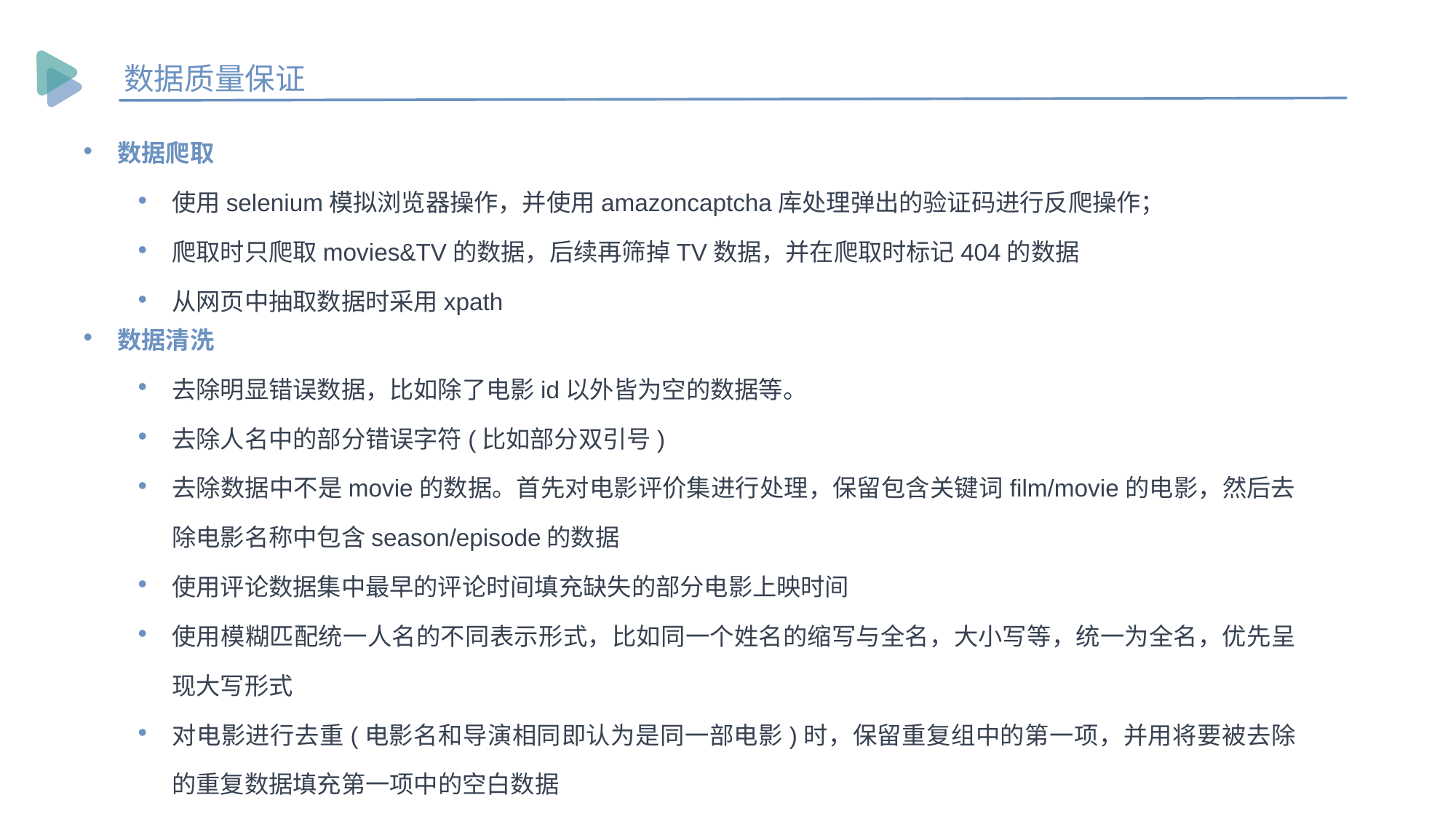

数据质量保证

数据爬取
使用selenium模拟浏览器操作，并使用amazoncaptcha库处理弹出的验证码进行反爬操作；
爬取时只爬取movies&TV的数据，后续再筛掉TV数据，并在爬取时标记404的数据
从网页中抽取数据时采用xpath

数据清洗
去除明显错误数据，比如除了电影id以外皆为空的数据等。
去除人名中的部分错误字符(比如部分双引号)
去除数据中不是movie的数据。首先对电影评价集进行处理，保留包含关键词film/movie的电影，然后去除电影名称中包含season/episode的数据
使用评论数据集中最早的评论时间填充缺失的部分电影上映时间
使用模糊匹配统一人名的不同表示形式，比如同一个姓名的缩写与全名，大小写等，统一为全名，优先呈现大写形式
对电影进行去重(电影名和导演相同即认为是同一部电影)时，保留重复组中的第一项，并用将要被去除的重复数据填充第一项中的空白数据